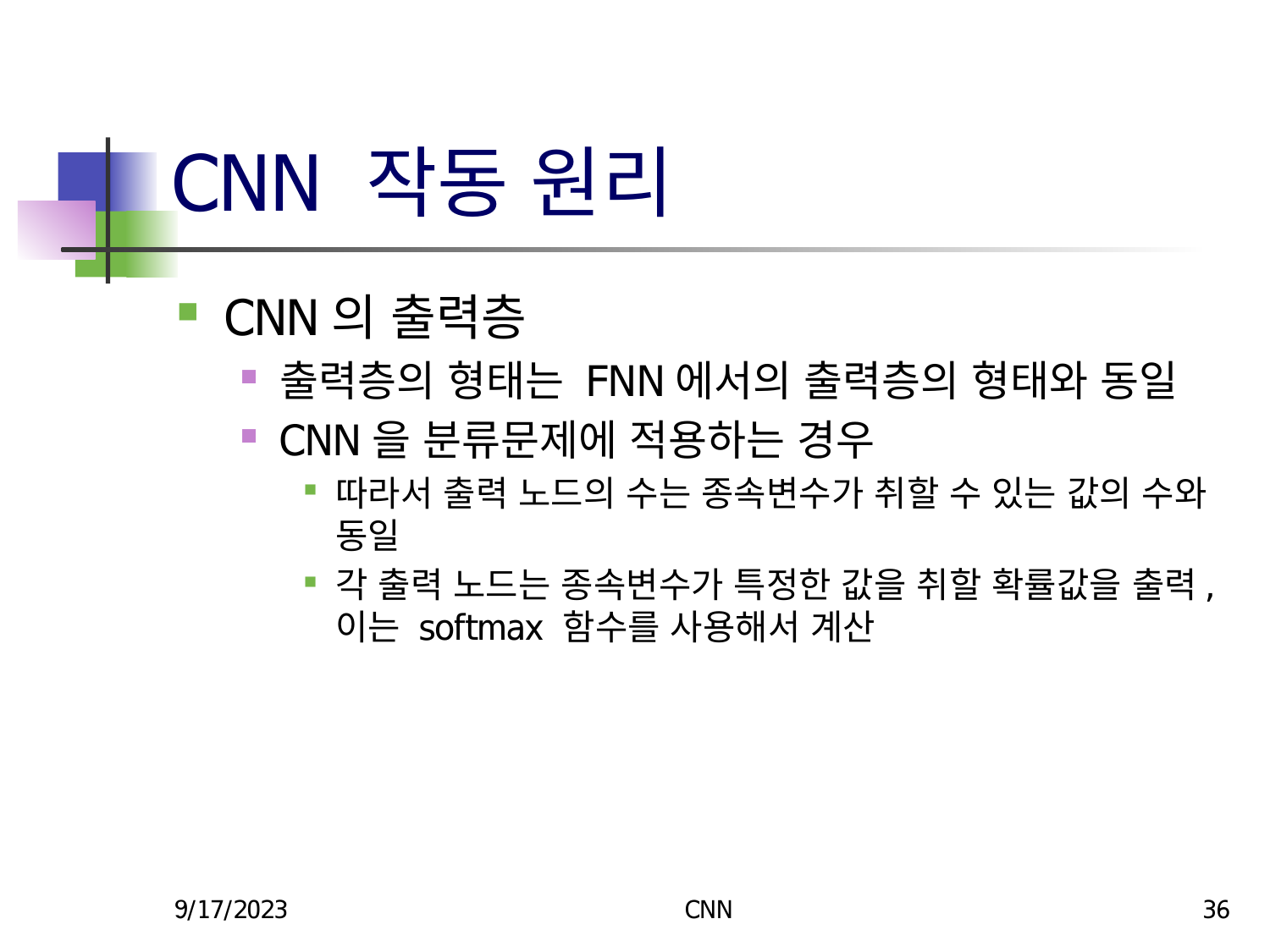

# CNN 작동 원리
CNN의 출력층
출력층의 형태는 FNN에서의 출력층의 형태와 동일
CNN을 분류문제에 적용하는 경우
따라서 출력 노드의 수는 종속변수가 취할 수 있는 값의 수와 동일
각 출력 노드는 종속변수가 특정한 값을 취할 확률값을 출력, 이는 softmax 함수를 사용해서 계산
9/17/2023
CNN
36